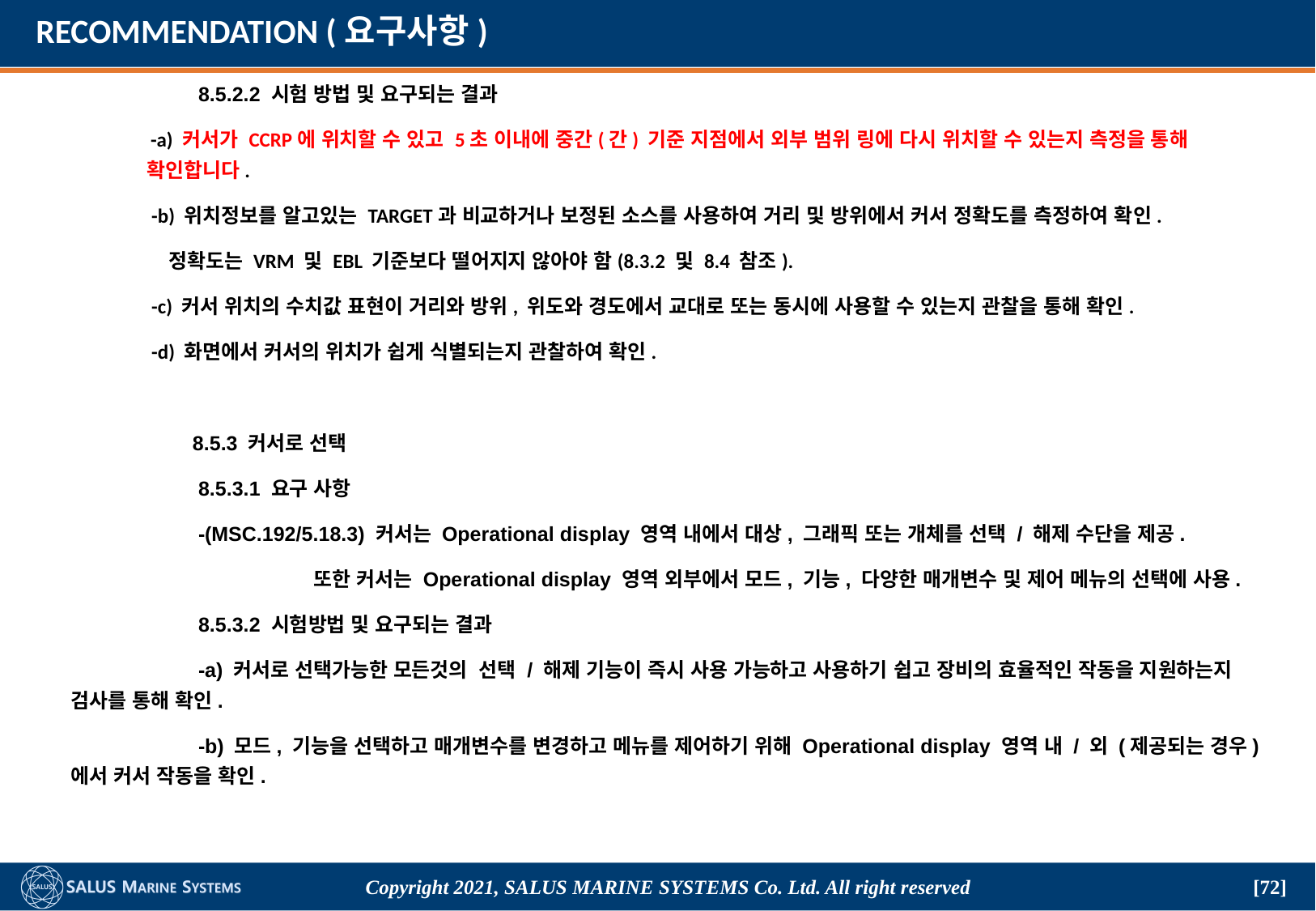

# RECOMMENDATION (요구사항)
	 8.5.2.2 시험 방법 및 요구되는 결과
 -a) 커서가 CCRP에 위치할 수 있고 5초 이내에 중간(간) 기준 지점에서 외부 범위 링에 다시 위치할 수 있는지 측정을 통해 확인합니다.
 -b) 위치정보를 알고있는 TARGET과 비교하거나 보정된 소스를 사용하여 거리 및 방위에서 커서 정확도를 측정하여 확인.
   정확도는 VRM 및 EBL 기준보다 떨어지지 않아야 함(8.3.2 및 8.4 참조).
 -c) 커서 위치의 수치값 표현이 거리와 방위, 위도와 경도에서 교대로 또는 동시에 사용할 수 있는지 관찰을 통해 확인.
 -d) 화면에서 커서의 위치가 쉽게 식별되는지 관찰하여 확인.

	8.5.3 커서로 선택
	 8.5.3.1 요구 사항
	 -(MSC.192/5.18.3) 커서는 Operational display 영역 내에서 대상, 그래픽 또는 개체를 선택 / 해제 수단을 제공.
		또한 커서는 Operational display 영역 외부에서 모드, 기능, 다양한 매개변수 및 제어 메뉴의 선택에 사용.
	 8.5.3.2 시험방법 및 요구되는 결과
	 -a) 커서로 선택가능한 모든것의  선택 / 해제 기능이 즉시 사용 가능하고 사용하기 쉽고 장비의 효율적인 작동을 지원하는지 검사를 통해 확인.
	 -b) 모드, 기능을 선택하고 매개변수를 변경하고 메뉴를 제어하기 위해 Operational display 영역 내 / 외 (제공되는 경우)에서 커서 작동을 확인.

Copyright 2021, SALUS Marine Systems Co. Ltd. All right reserved
[72]